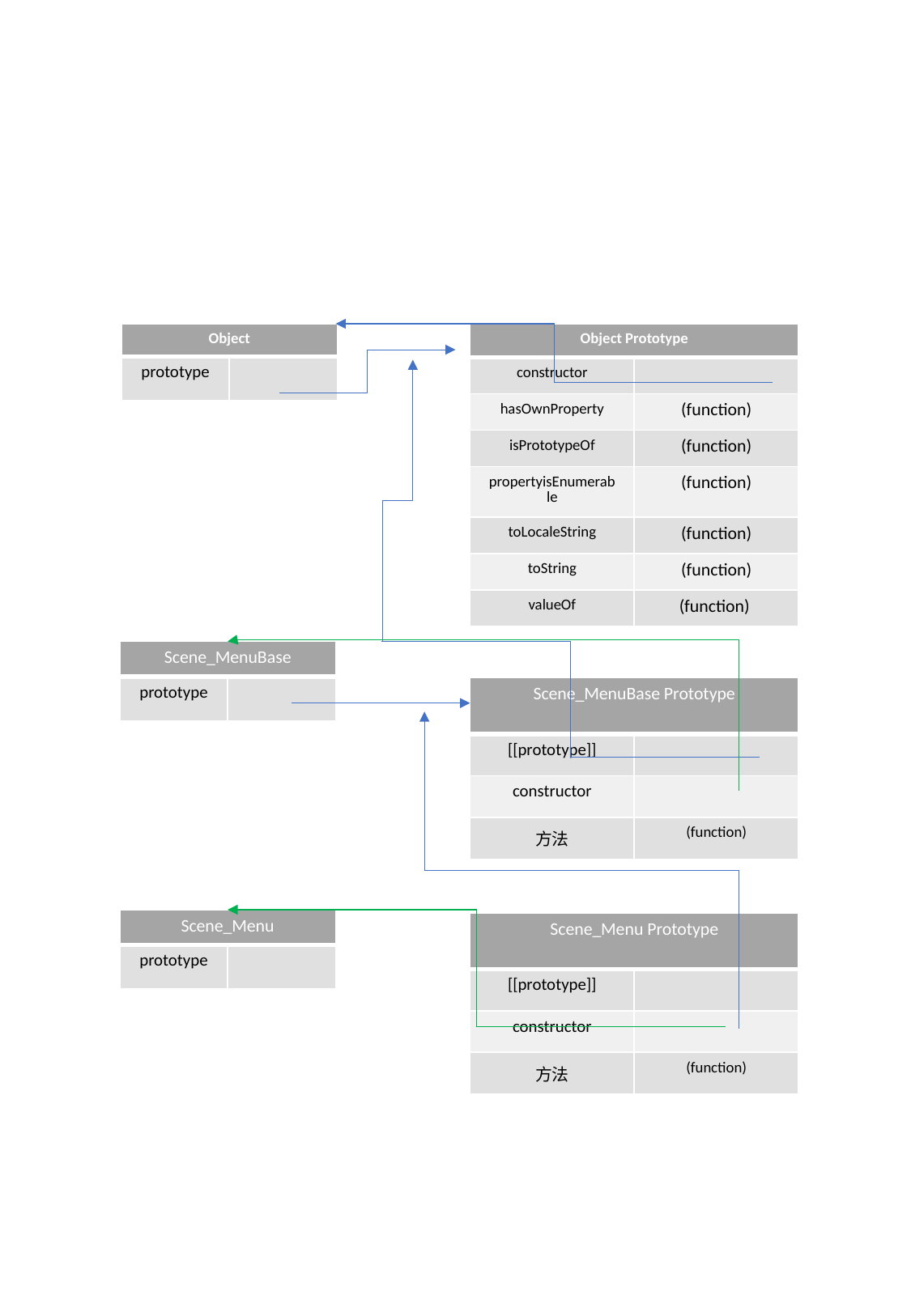

| Object |  |
| --- | --- |
| prototype |  |
| Object Prototype |  |
| --- | --- |
| constructor |  |
| hasOwnProperty | (function) |
| isPrototypeOf | (function) |
| propertyisEnumerable | (function) |
| toLocaleString | (function) |
| toString | (function) |
| valueOf | (function) |
| Scene\_MenuBase |  |
| --- | --- |
| prototype |  |
| Scene\_MenuBase Prototype |  |
| --- | --- |
| [[prototype]] |  |
| constructor |  |
| 方法 | (function) |
| Scene\_Menu |  |
| --- | --- |
| prototype |  |
| Scene\_Menu Prototype |  |
| --- | --- |
| [[prototype]] |  |
| constructor |  |
| 方法 | (function) |